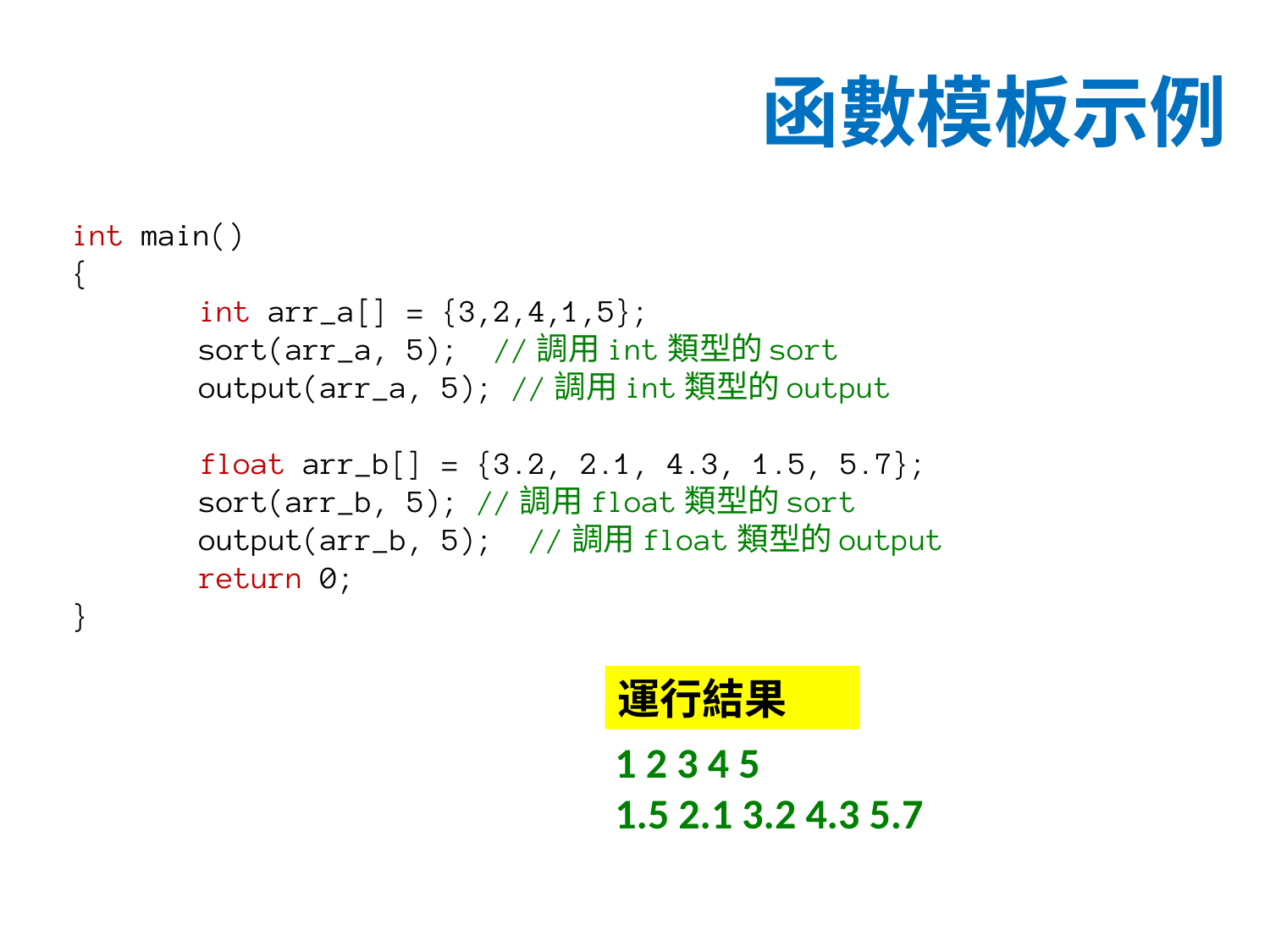

# 函數模板示例
int main()
{
	int arr_a[] = {3,2,4,1,5};
	sort(arr_a, 5);  //調用int類型的sort
	output(arr_a, 5); //調用int類型的output

	float arr_b[] = {3.2, 2.1, 4.3, 1.5, 5.7};
	sort(arr_b, 5); //調用float類型的sort
	output(arr_b, 5);  //調用float類型的output
	return 0;
}
運行結果
1 2 3 4 5
1.5 2.1 3.2 4.3 5.7